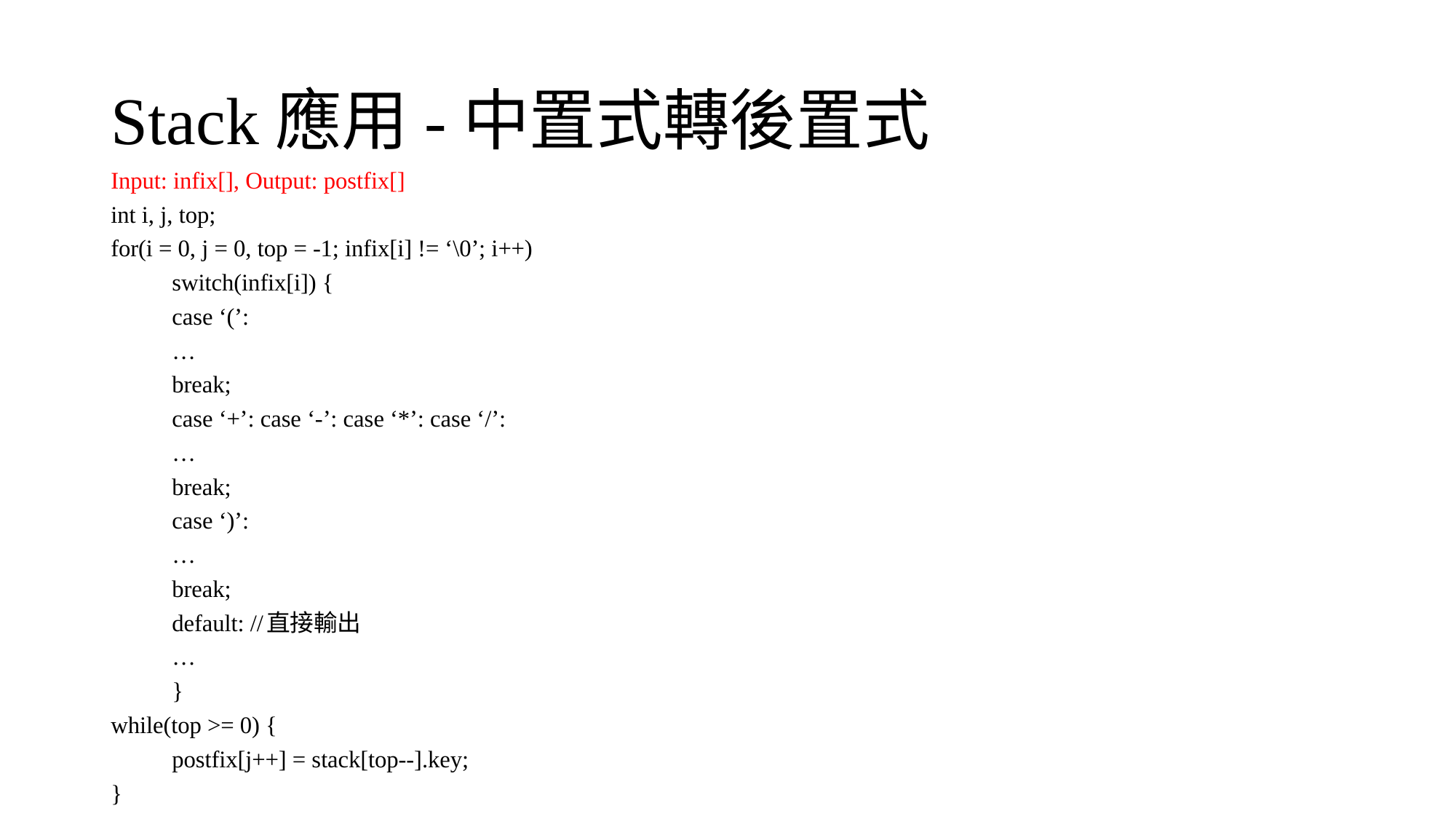

# Stack應用-中置式轉後置式
Input: infix[], Output: postfix[]
int i, j, top;
for(i = 0, j = 0, top = -1; infix[i] != ‘\0’; i++)
	switch(infix[i]) {
		case ‘(’:
			…
			break;
		case ‘+’: case ‘-’: case ‘*’: case ‘/’:
			…
			break;
		case ‘)’:
			…
			break;
		default: //直接輸出
			…
	}
while(top >= 0) {
	postfix[j++] = stack[top--].key;
}